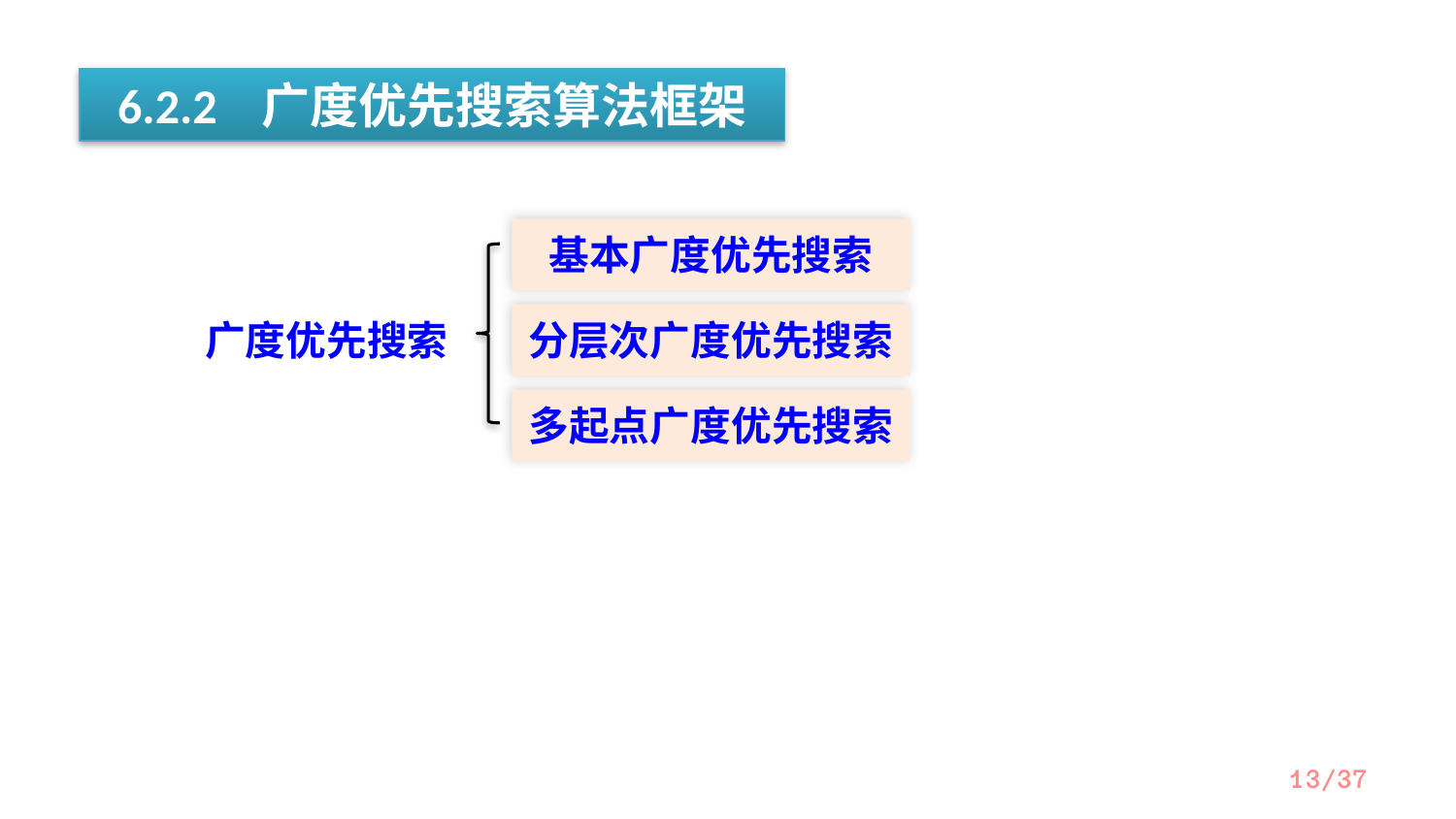

6.2.2   广度优先搜索算法框架
基本广度优先搜索

分层次广度优先搜索
广度优先搜索
多起点广度优先搜索
13/37